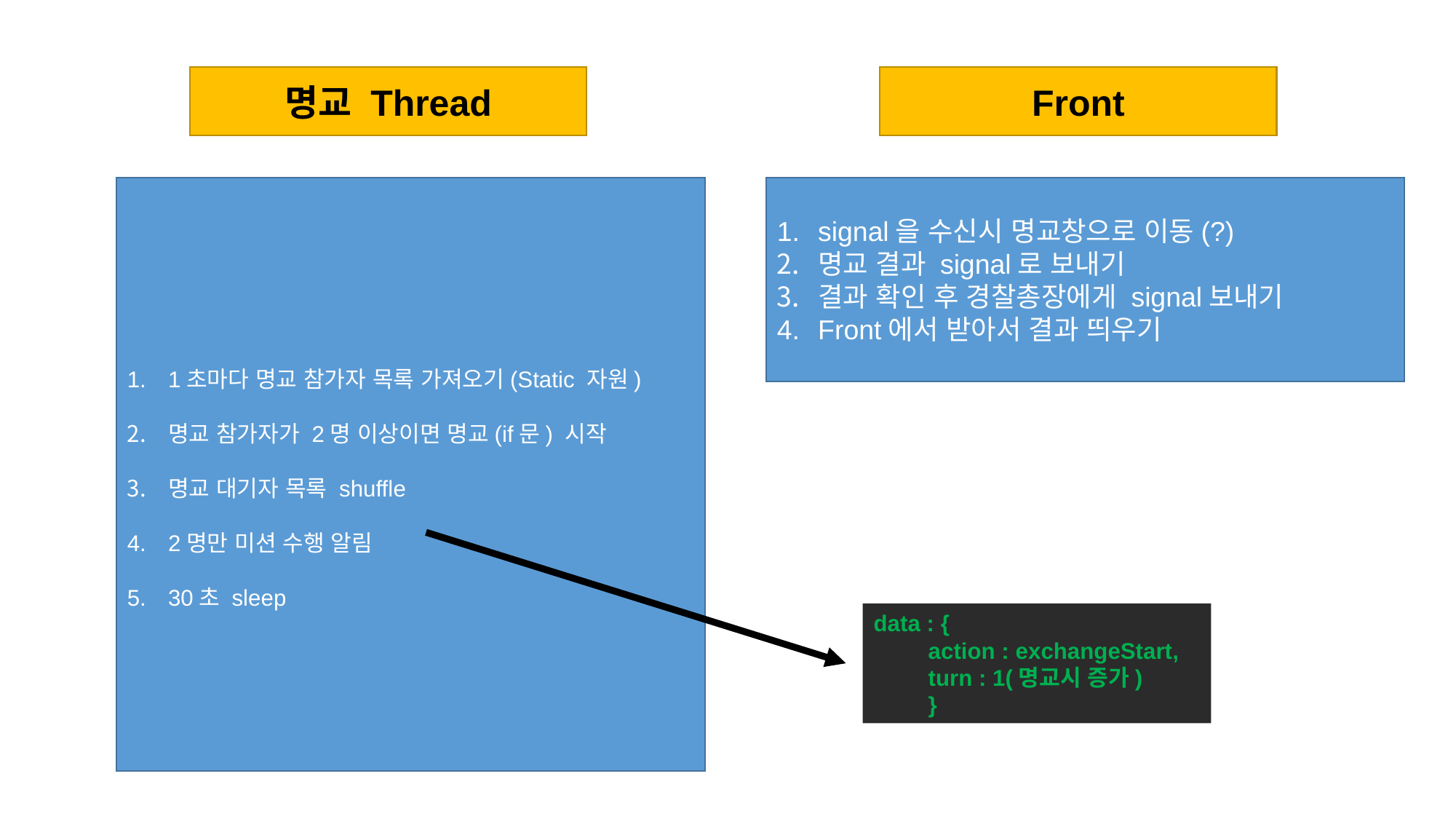

명교 Thread
Front
1초마다 명교 참가자 목록 가져오기(Static 자원)
명교 참가자가 2명 이상이면 명교(if문) 시작
명교 대기자 목록 shuffle
2명만 미션 수행 알림
30초 sleep
signal을 수신시 명교창으로 이동(?)
명교 결과 signal로 보내기
결과 확인 후 경찰총장에게 signal보내기
Front에서 받아서 결과 띄우기
data : {
action : exchangeStart,
turn : 1(명교시 증가)
}